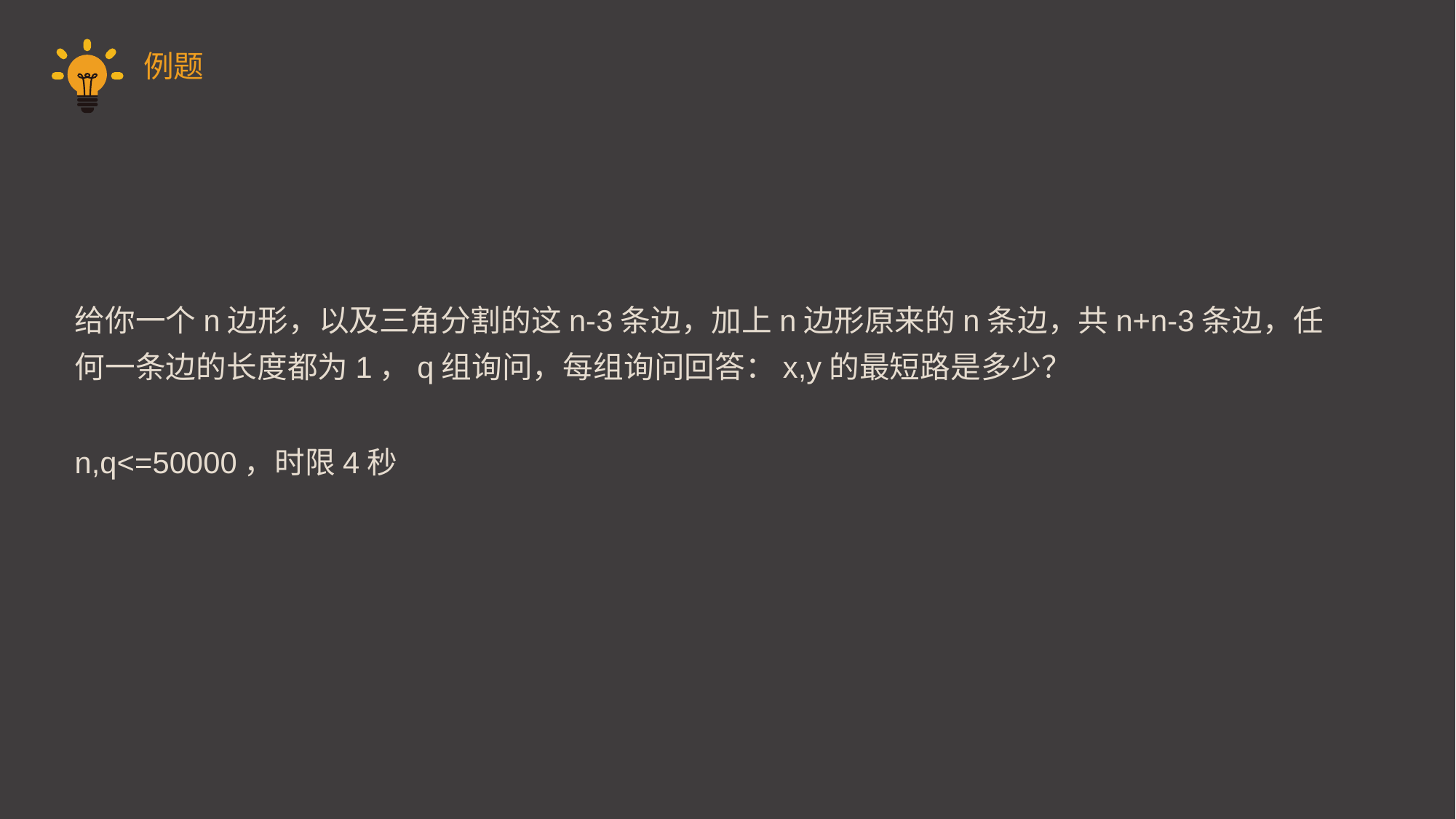

例题
给你一个n边形，以及三角分割的这n-3条边，加上n边形原来的n条边，共n+n-3条边，任何一条边的长度都为1，q组询问，每组询问回答：x,y的最短路是多少？

n,q<=50000，时限4秒